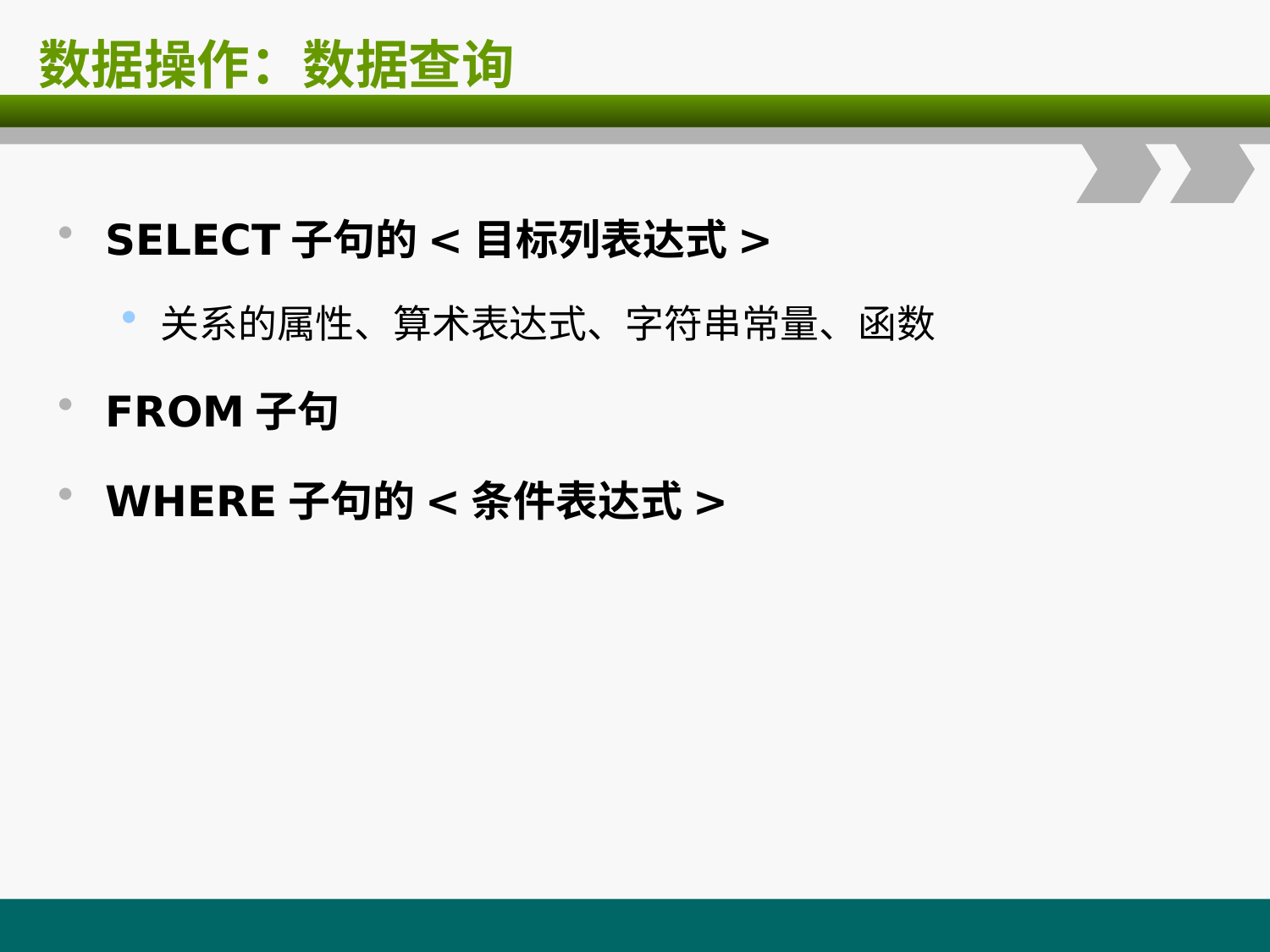

# 数据操作：数据查询
SELECT子句的<目标列表达式>
关系的属性、算术表达式、字符串常量、函数
FROM子句
WHERE子句的<条件表达式>